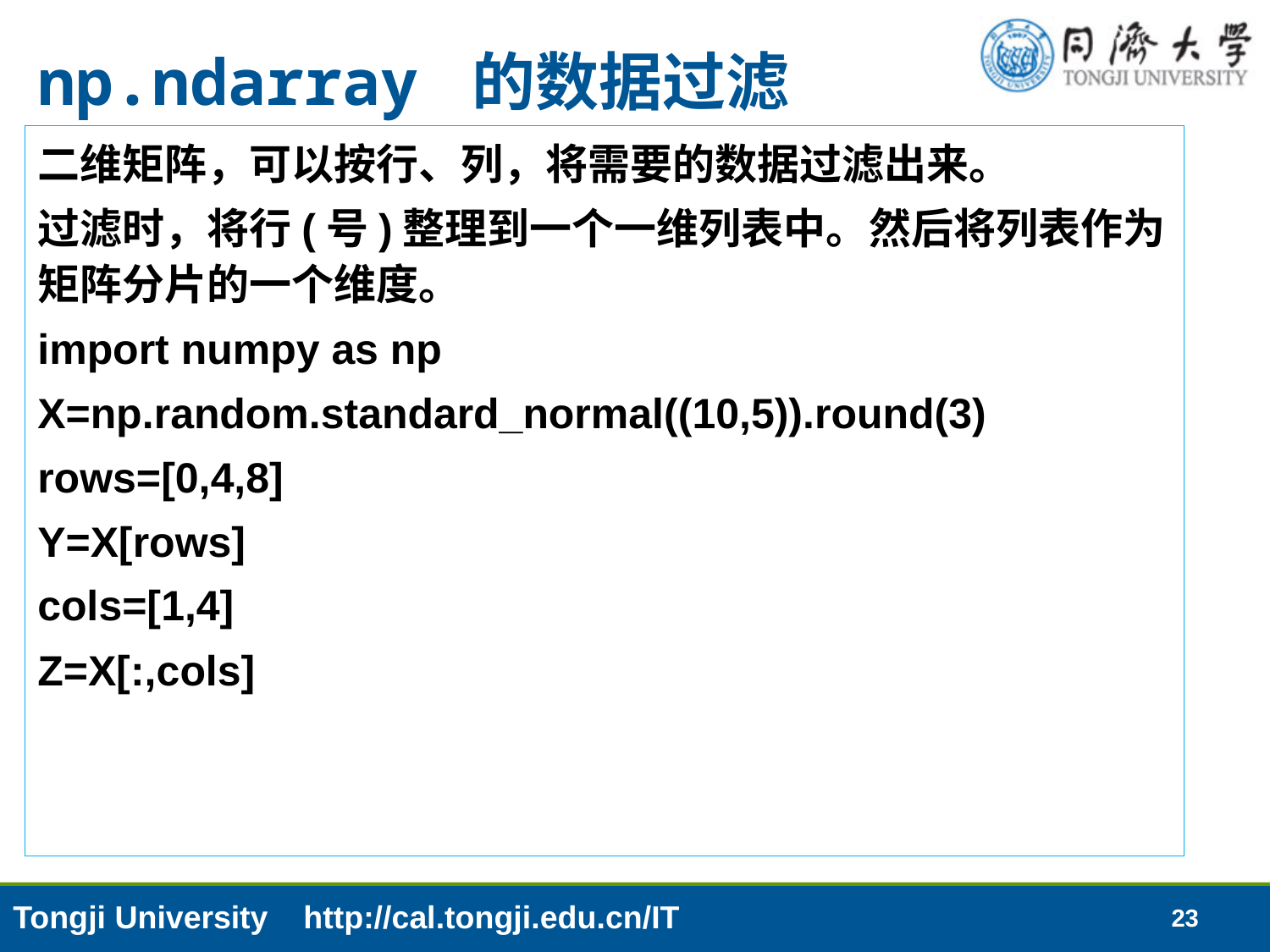

# np.ndarray 的数据过滤
二维矩阵，可以按行、列，将需要的数据过滤出来。
过滤时，将行(号)整理到一个一维列表中。然后将列表作为矩阵分片的一个维度。
import numpy as np
X=np.random.standard_normal((10,5)).round(3)
rows=[0,4,8]
Y=X[rows]
cols=[1,4]
Z=X[:,cols]